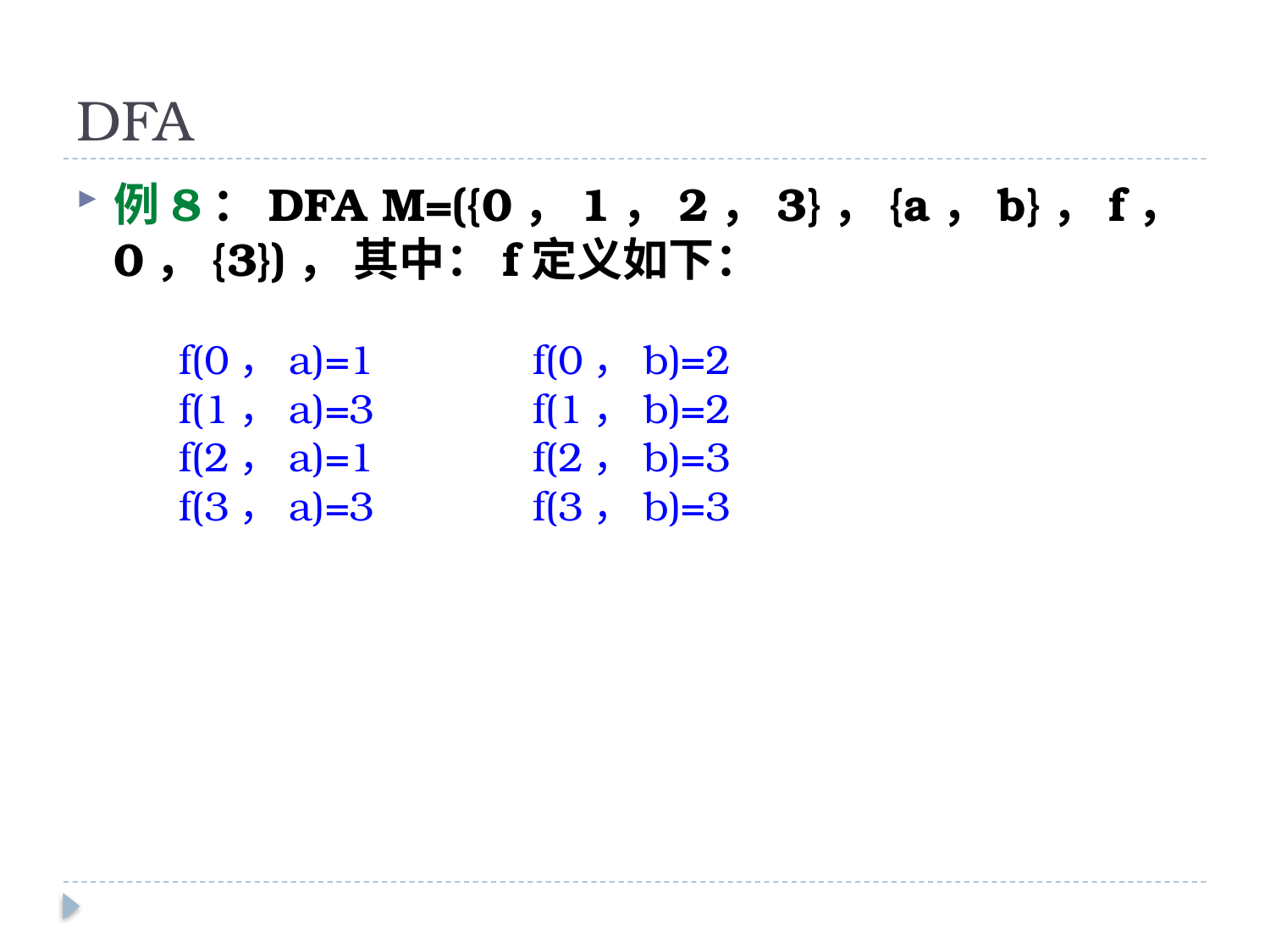

# DFA
例8：DFA M=({0，1，2，3}，{a，b}，f，0，{3})， 其中：f定义如下：

     f(0，a)=1		f(0，b)=2
     f(1，a)=3 	 	f(1，b)=2
     f(2，a)=1		f(2，b)=3
     f(3，a)=3 		f(3，b)=3